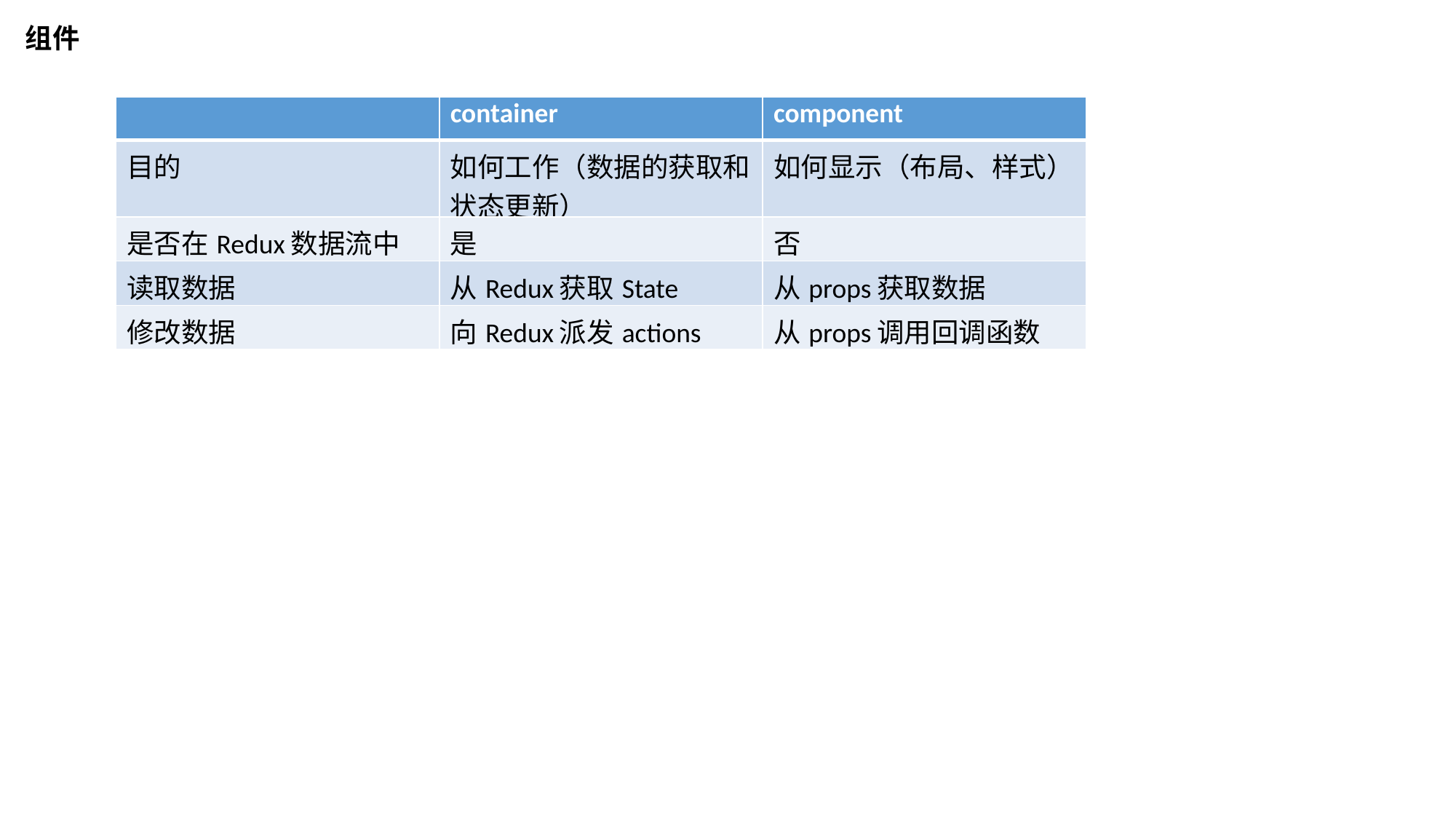

组件
|  | container | component |
| --- | --- | --- |
| 目的 | 如何工作（数据的获取和状态更新） | 如何显示（布局、样式） |
| 是否在Redux数据流中 | 是 | 否 |
| 读取数据 | 从Redux获取State | 从props获取数据 |
| 修改数据 | 向Redux派发actions | 从props调用回调函数 |